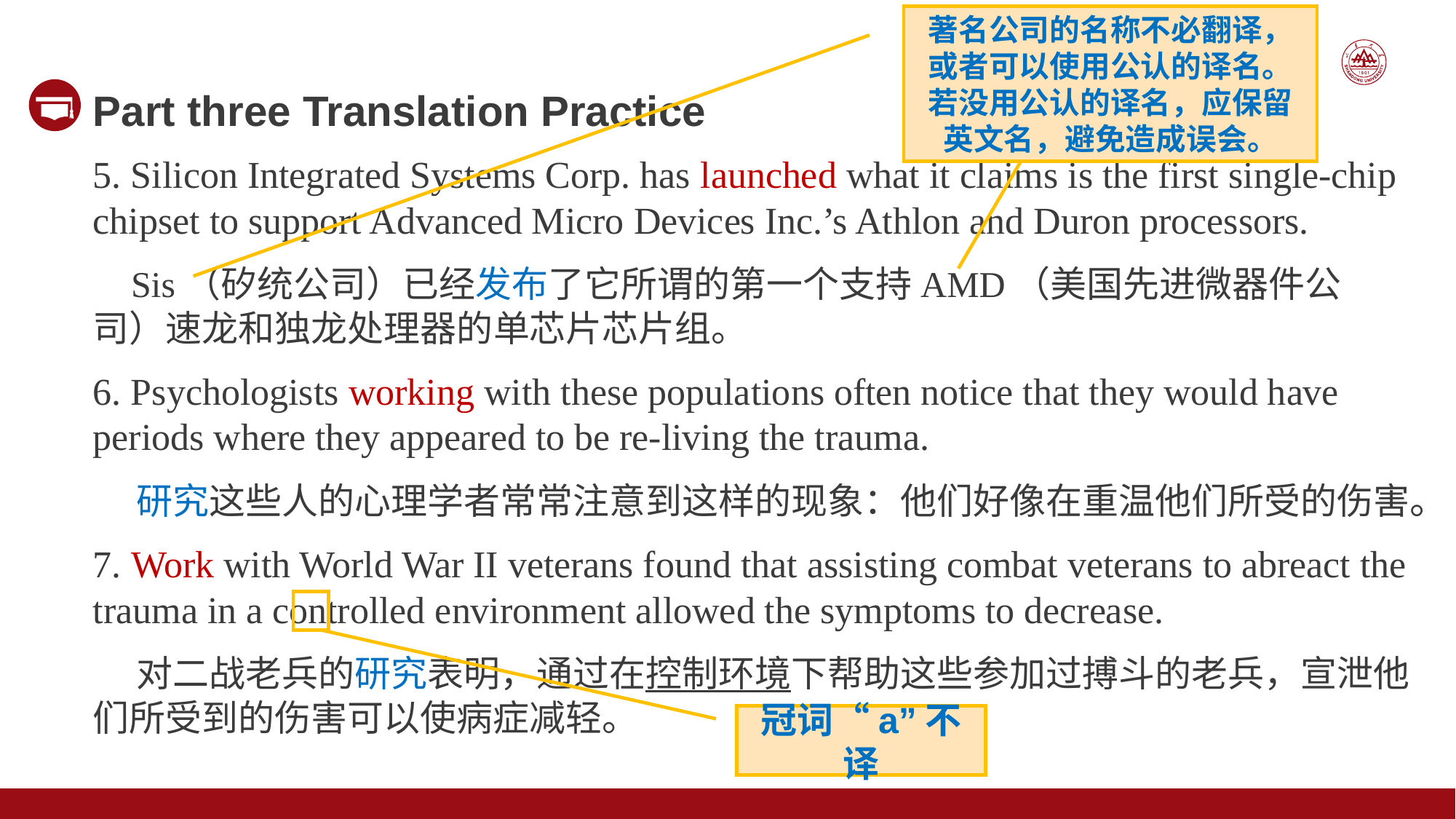

著名公司的名称不必翻译，或者可以使用公认的译名。若没用公认的译名，应保留英文名，避免造成误会。
Part three Translation Practice

5. Silicon Integrated Systems Corp. has launched what it claims is the first single-chip chipset to support Advanced Micro Devices Inc.’s Athlon and Duron processors.
    Sis（矽统公司）已经发布了它所谓的第一个支持AMD（美国先进微器件公司）速龙和独龙处理器的单芯片芯片组。
6. Psychologists working with these populations often notice that they would have periods where they appeared to be re-living the trauma.
    研究这些人的心理学者常常注意到这样的现象：他们好像在重温他们所受的伤害。
7. Work with World War II veterans found that assisting combat veterans to abreact the trauma in a controlled environment allowed the symptoms to decrease.
    对二战老兵的研究表明，通过在控制环境下帮助这些参加过搏斗的老兵，宣泄他们所受到的伤害可以使病症减轻。

冠词“a”不译